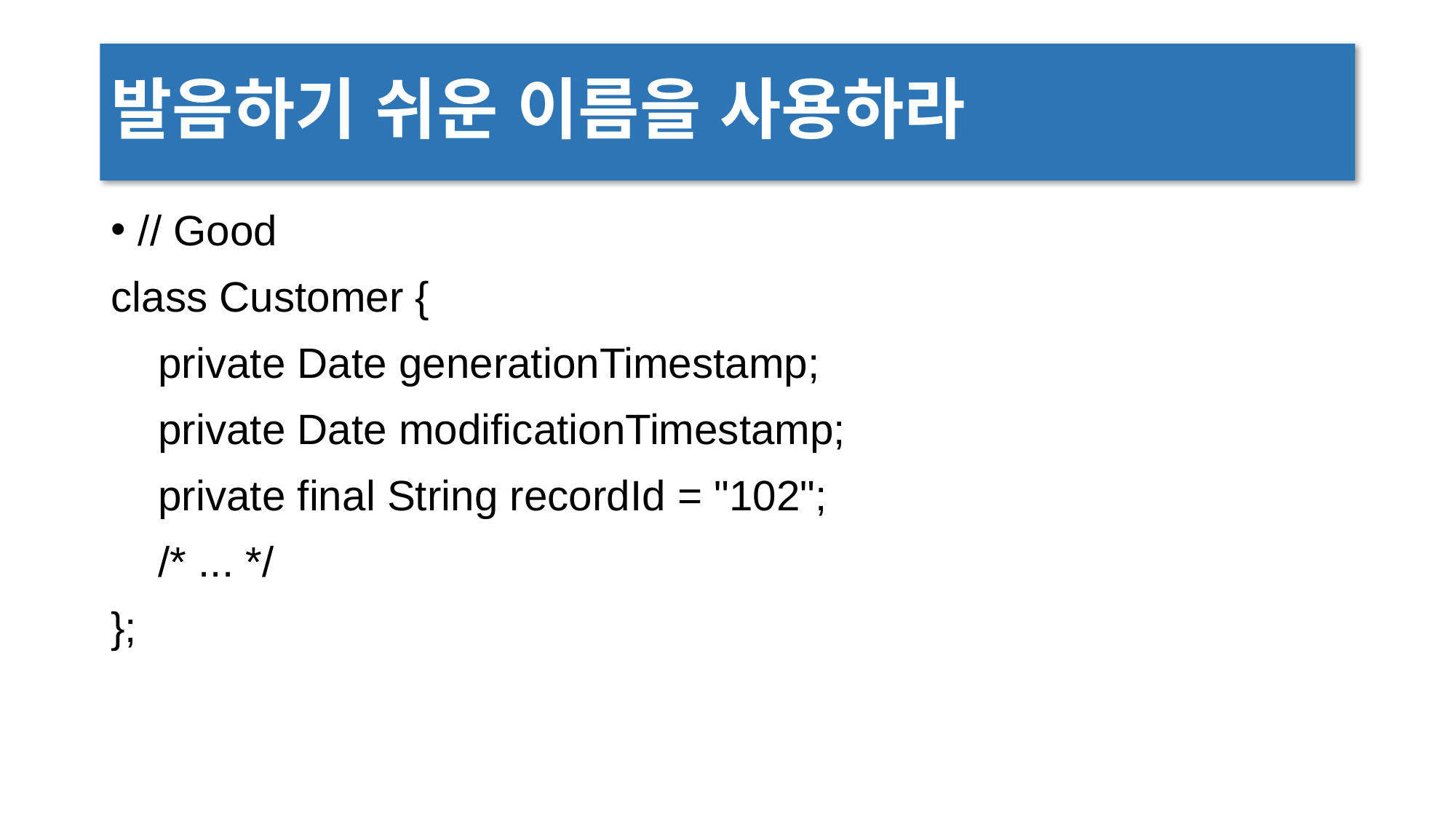

# 발음하기 쉬운 이름을 사용하라
// Good
class Customer {
    private Date generationTimestamp;
    private Date modificationTimestamp;
    private final String recordId = "102";
    /* ... */
};